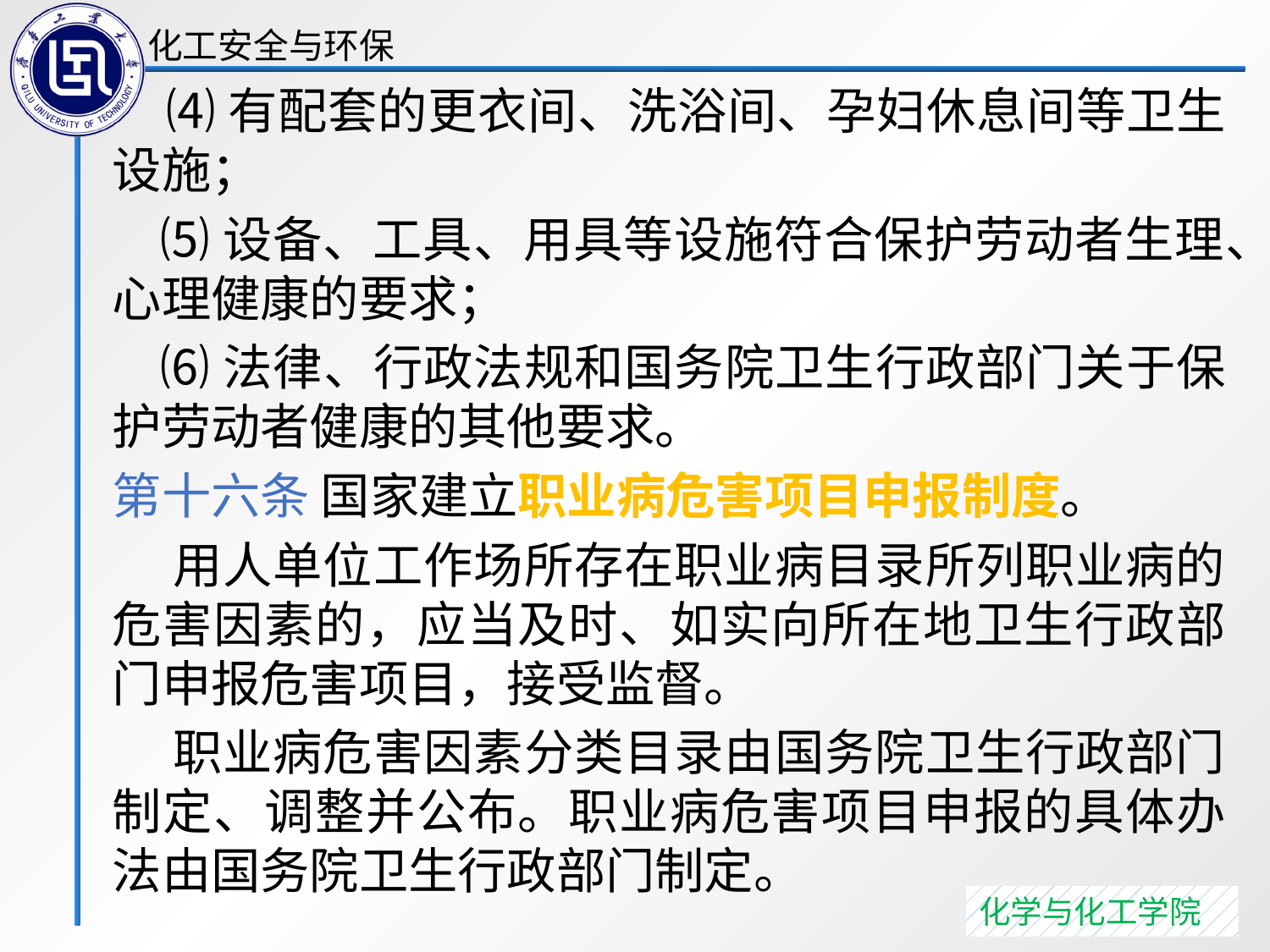

⑷有配套的更衣间、洗浴间、孕妇休息间等卫生设施；
    ⑸设备、工具、用具等设施符合保护劳动者生理、心理健康的要求；
    ⑹法律、行政法规和国务院卫生行政部门关于保护劳动者健康的其他要求。
第十六条 国家建立职业病危害项目申报制度。
    用人单位工作场所存在职业病目录所列职业病的危害因素的，应当及时、如实向所在地卫生行政部门申报危害项目，接受监督。
    职业病危害因素分类目录由国务院卫生行政部门制定、调整并公布。职业病危害项目申报的具体办法由国务院卫生行政部门制定。